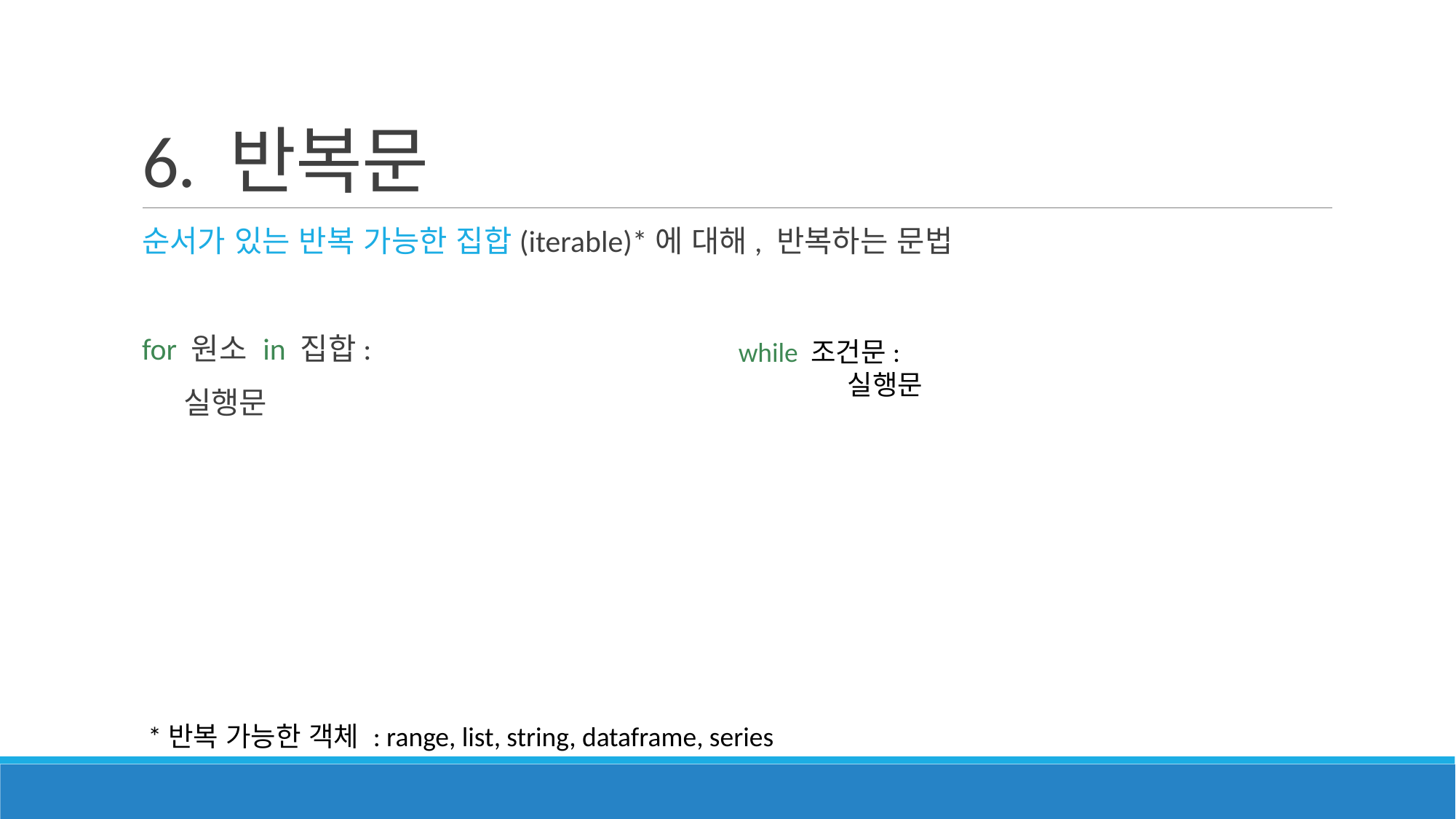

# 6. 반복문
순서가 있는 반복 가능한 집합(iterable)*에 대해, 반복하는 문법

for 원소 in 집합:
    실행문
while 조건문:
	실행문
*반복 가능한 객체 : range, list, string, dataframe, series